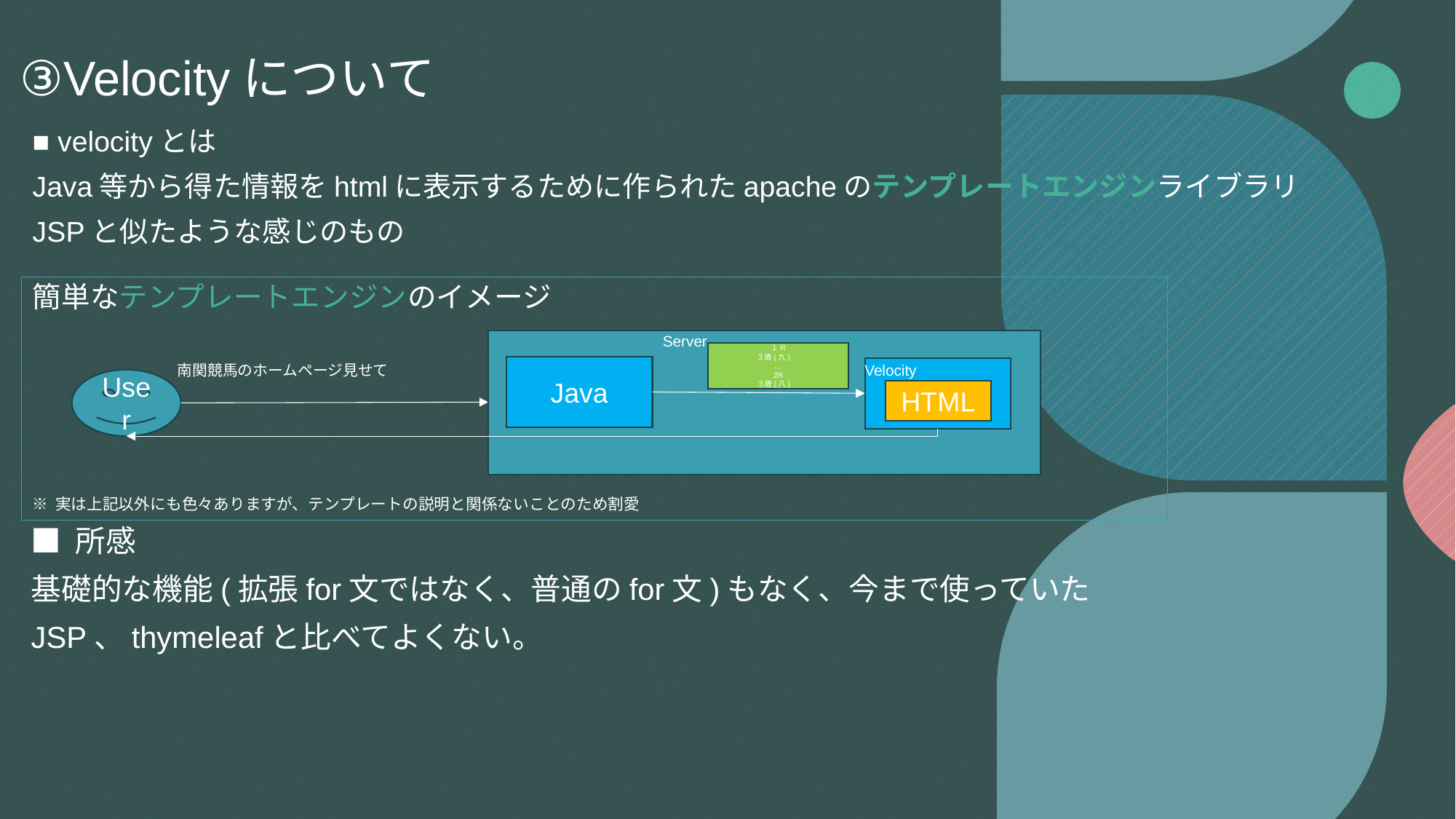

# ③Velocityについて
■ velocityとは
Java等から得た情報をhtmlに表示するために作られたapacheのテンプレートエンジンライブラリ
JSPと似たような感じのもの

簡単なテンプレートエンジンのイメージ

※ 実は上記以外にも色々ありますが、テンプレートの説明と関係ないことのため割愛

Server

１R
３歳(九)
…
2R
３歳(八)
Velocity
南関競馬のホームページ見せて
Java

User
HTML
■ 所感
基礎的な機能(拡張for文ではなく、普通のfor文)もなく、今まで使っていた
JSP、thymeleafと比べてよくない。